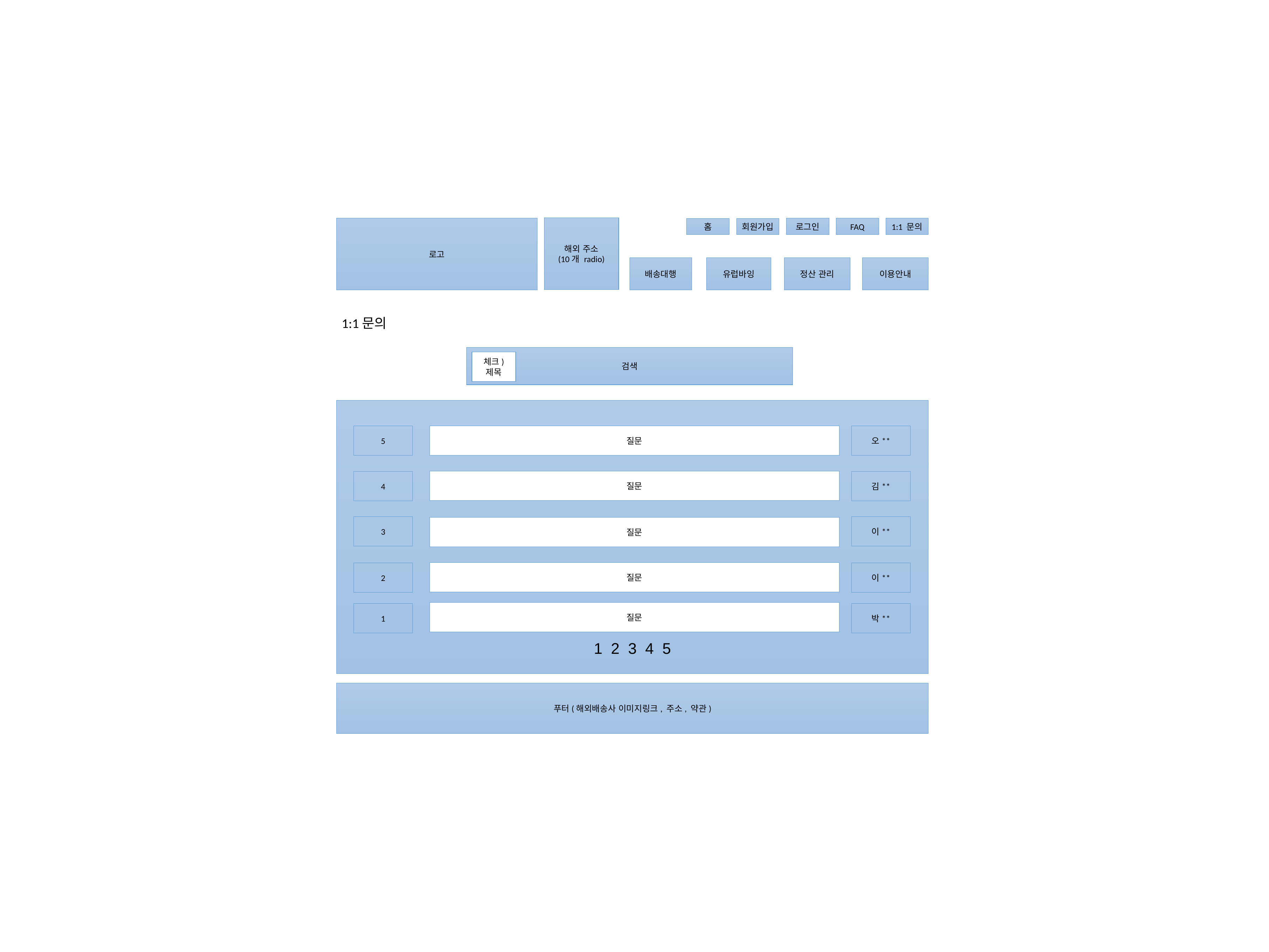

해외 주소
(10개 radio)
로그인
FAQ
1:1 문의
로고
홈
회원가입
이용안내
유럽바잉
정산 관리
배송대행
1:1문의
제목
작성자
글번호
검색
체크) 제목

1  2  3  4  5
5
질문
오**
질문
4
김**
3
이**
질문
질문
2
이**
질문
1
박**
푸터(해외배송사 이미지링크, 주소, 약관)